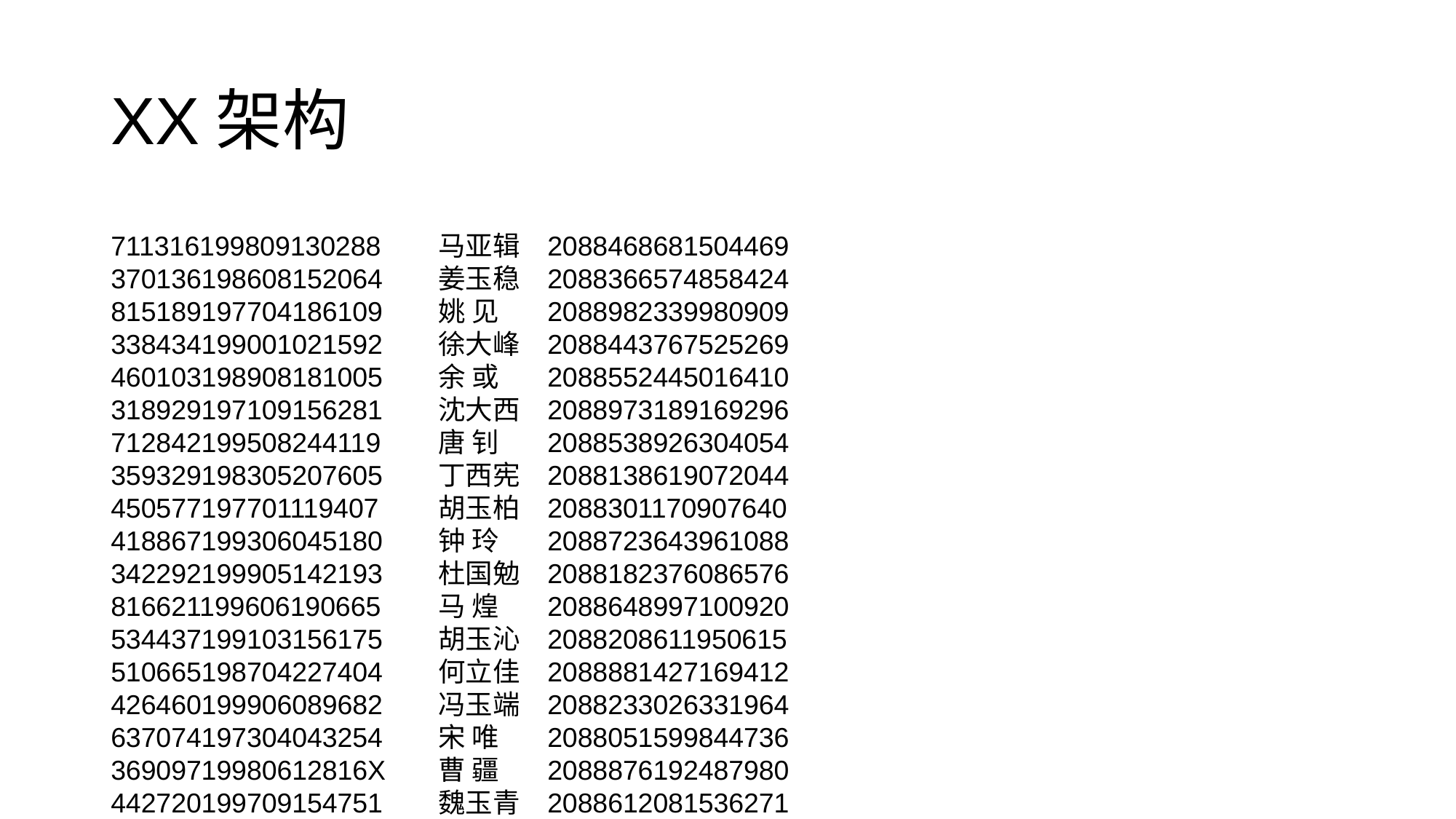

# XX架构
711316199809130288	马亚辑	2088468681504469
370136198608152064	姜玉稳	2088366574858424
815189197704186109	姚 见	2088982339980909
338434199001021592	徐大峰	2088443767525269
460103198908181005	余 或	2088552445016410
318929197109156281	沈大西	2088973189169296
712842199508244119	唐 钊	2088538926304054
359329198305207605	丁西宪	2088138619072044
450577197701119407	胡玉柏	2088301170907640
418867199306045180	钟 玲	2088723643961088
342292199905142193	杜国勉	2088182376086576
816621199606190665	马 煌	2088648997100920
534437199103156175	胡玉沁	2088208611950615
510665198704227404	何立佳	2088881427169412
426460199906089682	冯玉端	2088233026331964
637074197304043254	宋 唯	2088051599844736
36909719980612816X	曹 疆	2088876192487980
442720199709154751	魏玉青	2088612081536271
505982199609297586	姚大庭	2088003378926930
82431119881222915X	刘爱玲	2088051367373943
222163199602028057	姚玲罡	2088741671147064
621837197706305223	宋爱兴	2088731946633293
14896419930125390X	蒋立莹	2088988375646907
91477019830925719X	邓 登	2088332746869703
910193198504040584	于 安	2088543733676670
612416199509103897	高爱特	2088576655853116
61622519930521229X	郭 岗	2088093140872282
659668197702227682	姚爱颂	2088271645583742
629683199304291651	梁立朝	2088563674757014
364821199306014387	余大黎	2088068393684672
348412198107014429	邓爱越	2088512660734121
452473199903311253	萧立楷	2088861594649800
513765197507305606	杜玲岳	2088743535945710
619755199801100092	彭 驰	2088528641440058
142126198906057504	魏 奕	2088811792464388
410078198904121159	杜西健	2088562603921036
42890919811128026X	唐 婷	2088408772176579
431569197902244586	吕亚秋	2088601848008103
539293197310144527	唐 岩	2088836919804792
919888197801298726	邹亚源	2088002873011255
361683198810205685	丁亚华	2088682163171605
111645199502289186	邓强佩	2088072638608102
128175199405010680	曹国学	2088998135060829
628305197212280634	马立铮	2088931978107658
629110198511079434	马立铮	2088308849083199
515354199711032385	赵西娜	2088873448636553
521872198907089328	董西瀚	2088421405046006
369530197304266113	邓 阔	2088288686479429
65163319930128766X	贾西标	2088873937285296
156123199211210243	罗强或	2088533173787303
124190199706107603	魏西蕾	2088903505127873
828681199709057621	萧 强	2088751009882359
825491197501207635	杨立吉	2088211690830488
226561198209119743	曹 沛	2088722250953248
331513197201068836	杜 肖	2088316011723703
117247197105140465	方爱桦	2088776733130354
377926197611173985	夏 安	2088171850205096
549749199105112422	白西孟	2088286281705459
345485199102150210	余玉征	2088601825386078
464044199703300728	熊玲露	2088843421166121
351580198902158066	唐玉双	2088528002391956
354047199303129507	袁大冉	2088598976140370
828248199509148942	戴强照	2088338363496630
623956198906229473	马强志	2088452390731408
468907199305177462	彭 盼	2088513186487717
117453198006246566	韩爱仪	2088171594529245
458311198404225971	邹立迁	2088796387970624
337153198708217596	金强韧	2088961929167134
366853197907316288	白 珏	2088526311853823
153438199107056184	郭强戈	2088082313389388
121498197302227137	姜玲平	2088032645748813
340072198309011477	薛 灏	2088133202060219
412550197309057293	陈玲琰	2088956355138781
822071198110042794	熊国雁	2088196704973409
349779198506272300	金西陈	2088086092993317
658309197409258984	林爱丽	2088902748960895
616672197912218228	熊强赛	2088696928085822
127913198009170323	邓立岗	2088498297791277
145827199811044075	朱西圣	2088721111501342
464948197711115835	金强珊	2088362244524149
361351199308083763	夏大智	2088113170945882
127569197006015446	魏立荣	2088393520485612
816386198310223736	高 凡	2088433057571738
544836199308072757	廖亚君	2088492078844653
338494198310280274	沈大垒	2088673919539234
910753197506281573	许大文	2088588198319014
654029198201295161	蔡西健	2088052946963176
711567199402219222	贾强妍	2088906961508649
440708198711032605	袁西昱	2088191530056798
157863197302206072	于立宏	2088836475386880
128074198411114092	熊玉翊	2088263861341289
222754197006176237	周爱元	2088476002637716
213976197602097656	徐强磊	2088793900692170
347407198612301750	陆西西	2088588198671094
62649819790625127X	丁爱婕	2088936379858737
61840419930128246X	蒋 拓	2088458283844743
639379199510205890	谭大伦	2088283500240650
360344198503246485	吕强桢	2088773277864251
333421198405229356	邹西阔	2088158774087352
411916197308205897	薛大辑	2088918304473292